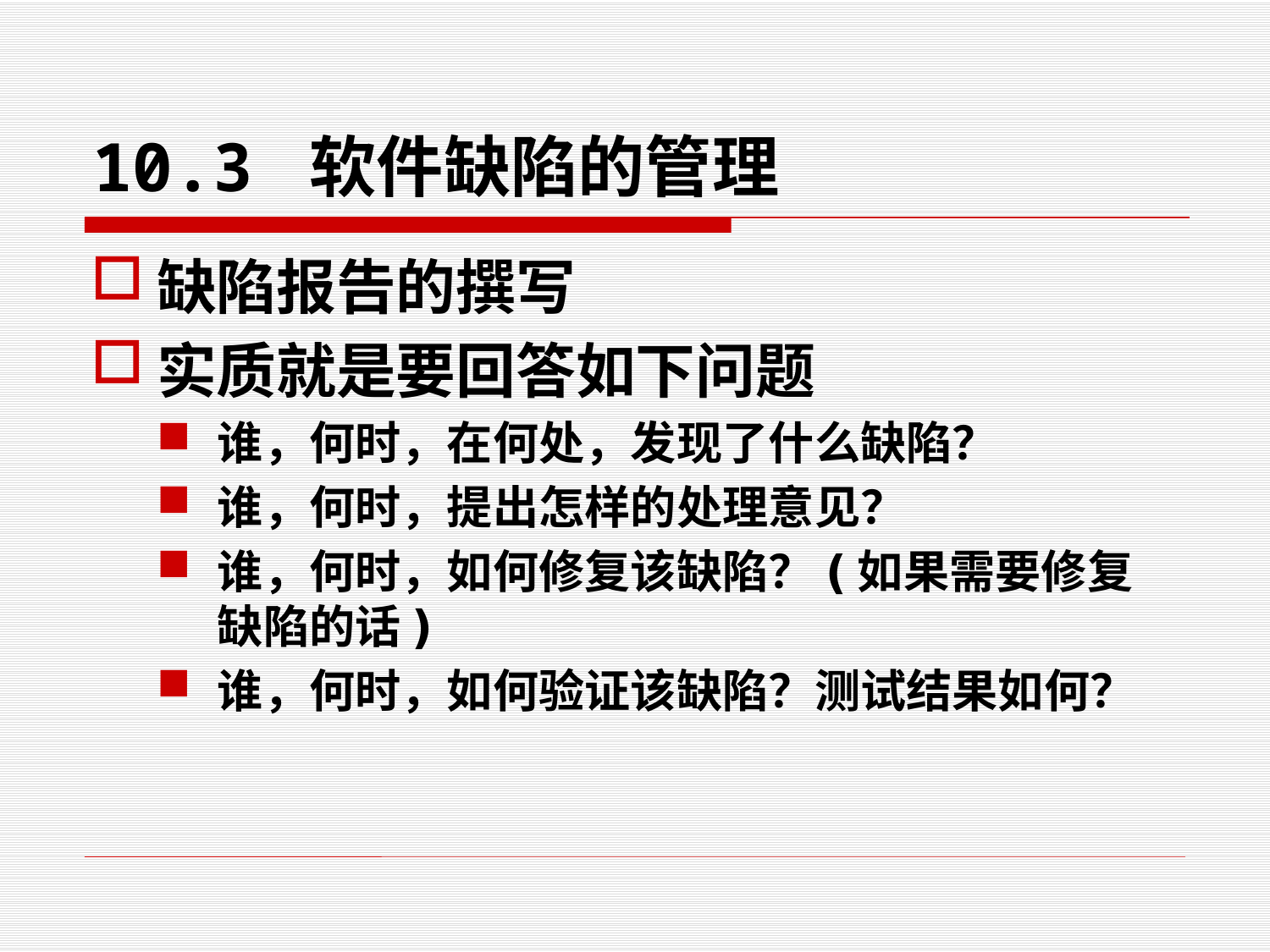

# 10.3 软件缺陷的管理
缺陷报告的撰写
实质就是要回答如下问题
谁，何时，在何处，发现了什么缺陷？
谁，何时，提出怎样的处理意见？
谁，何时，如何修复该缺陷？(如果需要修复缺陷的话)
谁，何时，如何验证该缺陷？测试结果如何？

43